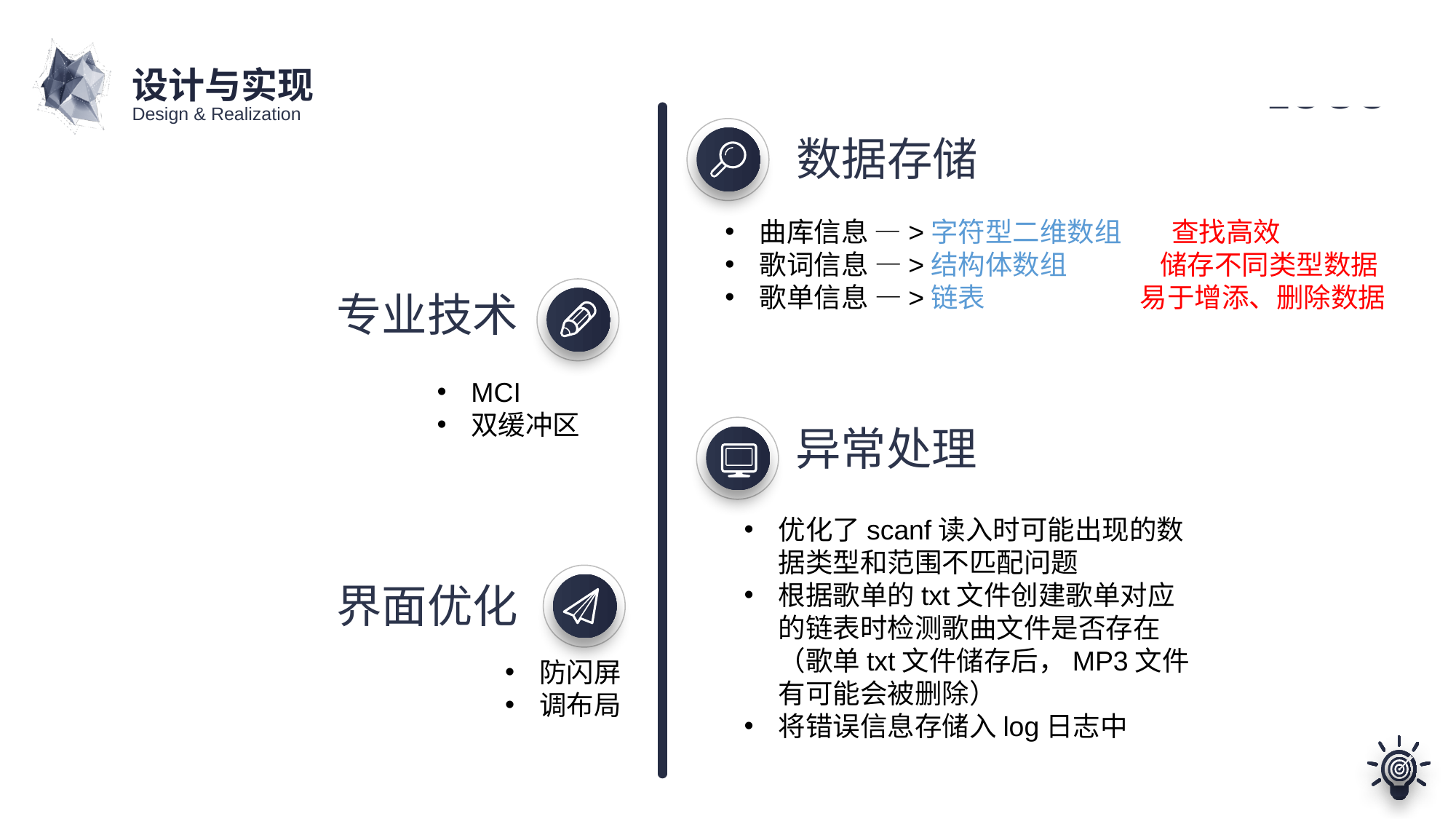

设计与实现
Design & Realization

数据存储

曲库信息 —>字符型二维数组        查找高效
歌词信息 —>结构体数组               储存不同类型数据
歌单信息 —>链表                         易于增添、删除数据

专业技术

MCI
双缓冲区
异常处理

优化了scanf读入时可能出现的数据类型和范围不匹配问题
根据歌单的txt文件创建歌单对应的链表时检测歌曲文件是否存在（歌单txt文件储存后，MP3文件有可能会被删除）
将错误信息存储入log日志中

界面优化

防闪屏
调布局